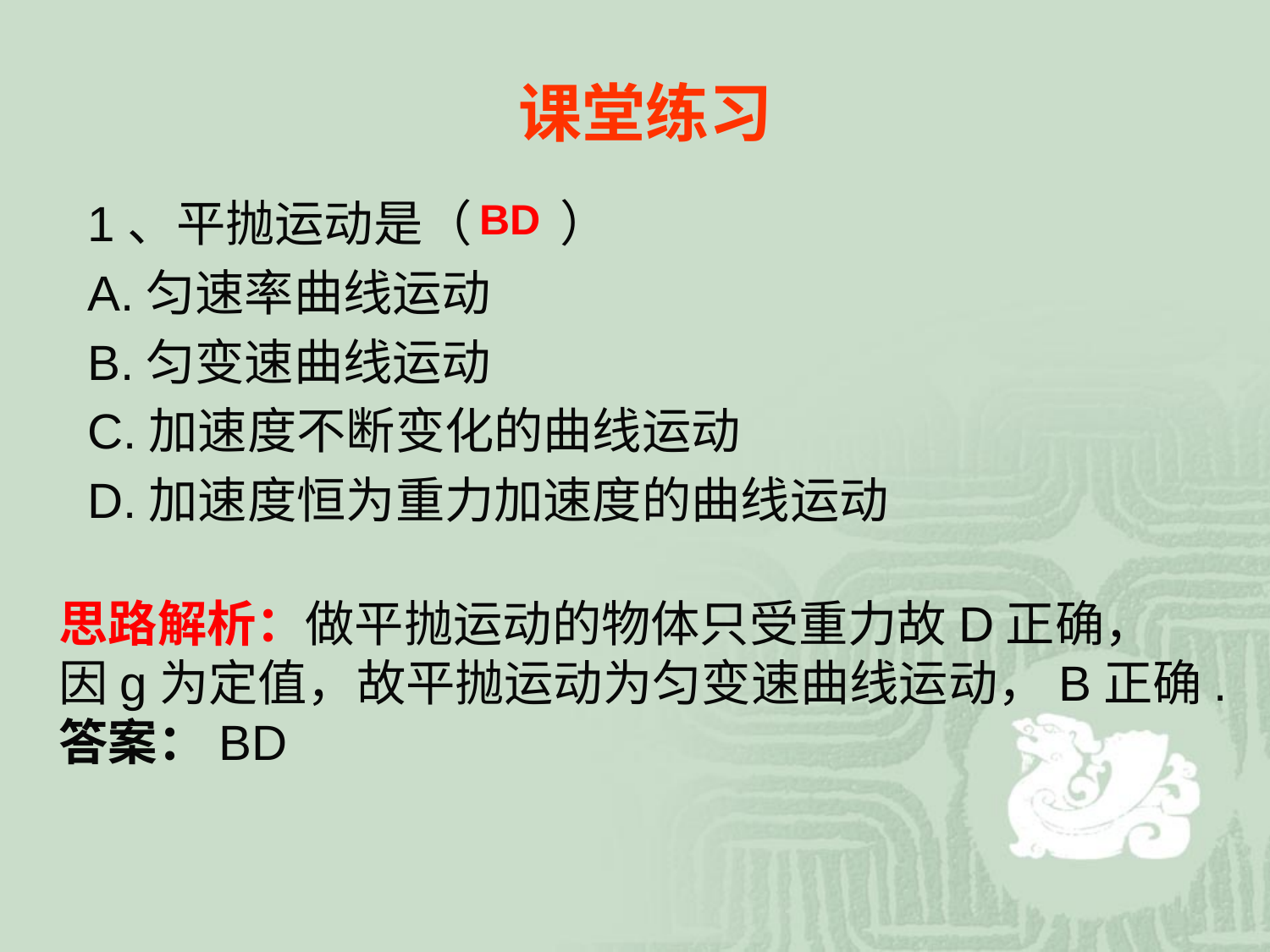

# 课堂练习
1、平抛运动是（        ）
A.匀速率曲线运动
B.匀变速曲线运动
C.加速度不断变化的曲线运动
D.加速度恒为重力加速度的曲线运动
BD
思路解析：做平抛运动的物体只受重力故D正确，
因g为定值，故平抛运动为匀变速曲线运动，B正确.
答案：BD